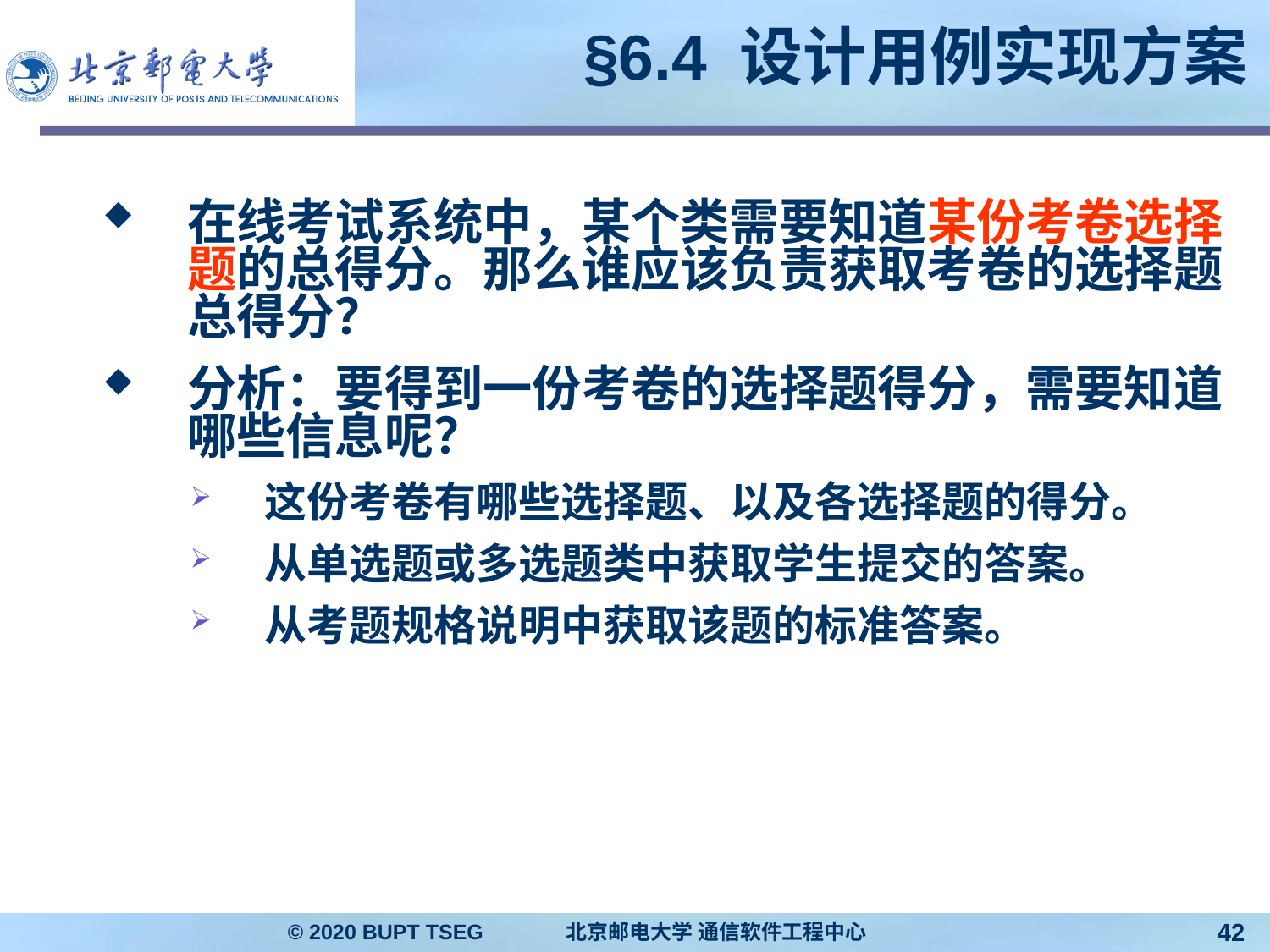

# §6.4 设计用例实现方案
在线考试系统中，某个类需要知道某份考卷选择题的总得分。那么谁应该负责获取考卷的选择题总得分？
分析：要得到一份考卷的选择题得分，需要知道哪些信息呢？
这份考卷有哪些选择题、以及各选择题的得分。
从单选题或多选题类中获取学生提交的答案。
从考题规格说明中获取该题的标准答案。
© 2020 BUPT TSEG             北京邮电大学 通信软件工程中心